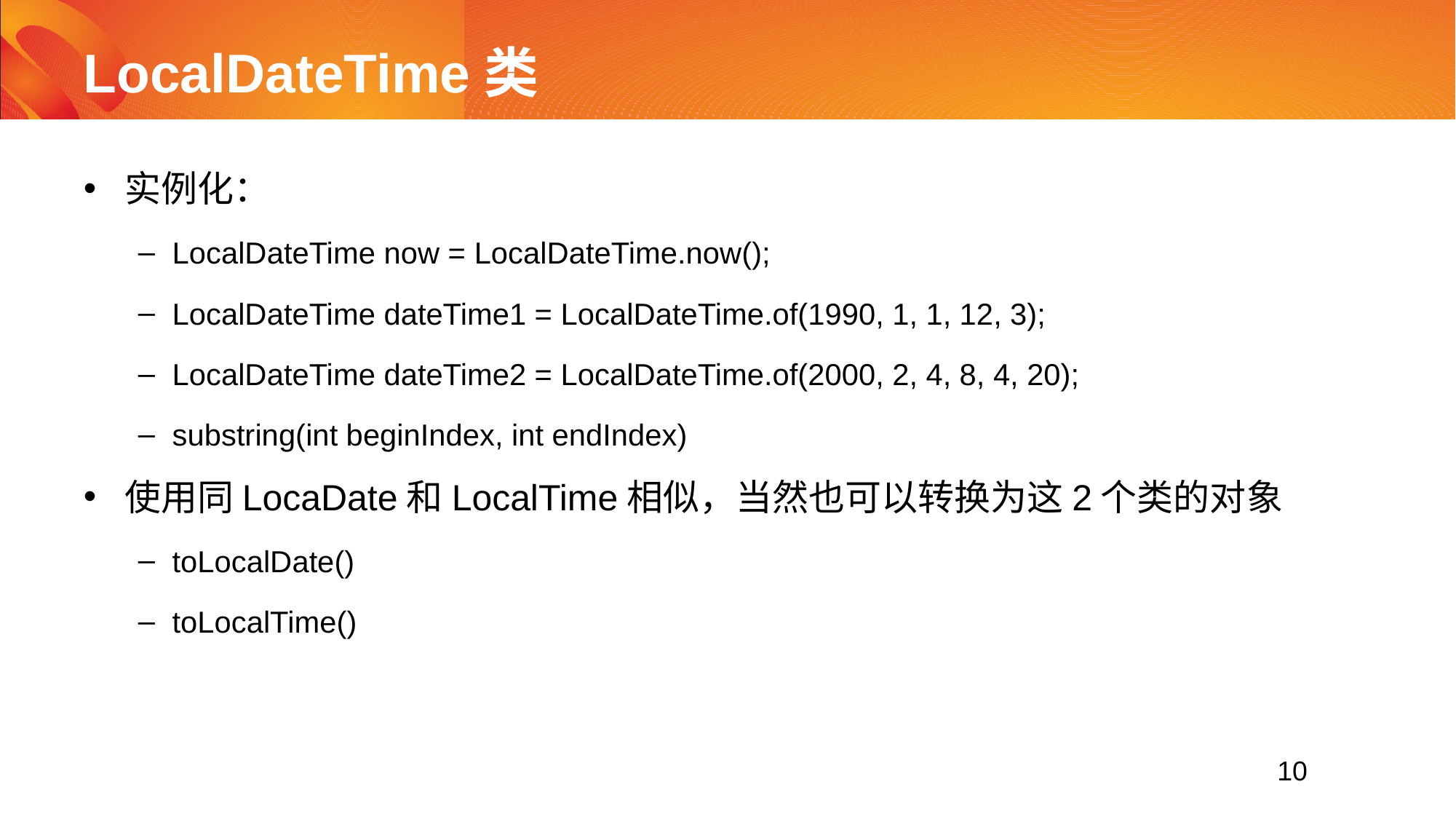

# LocalDateTime类
实例化：
LocalDateTime now = LocalDateTime.now();
LocalDateTime dateTime1 = LocalDateTime.of(1990, 1, 1, 12, 3);
LocalDateTime dateTime2 = LocalDateTime.of(2000, 2, 4, 8, 4, 20);
substring(int beginIndex, int endIndex)
使用同LocaDate和LocalTime相似，当然也可以转换为这2个类的对象
toLocalDate()
toLocalTime()